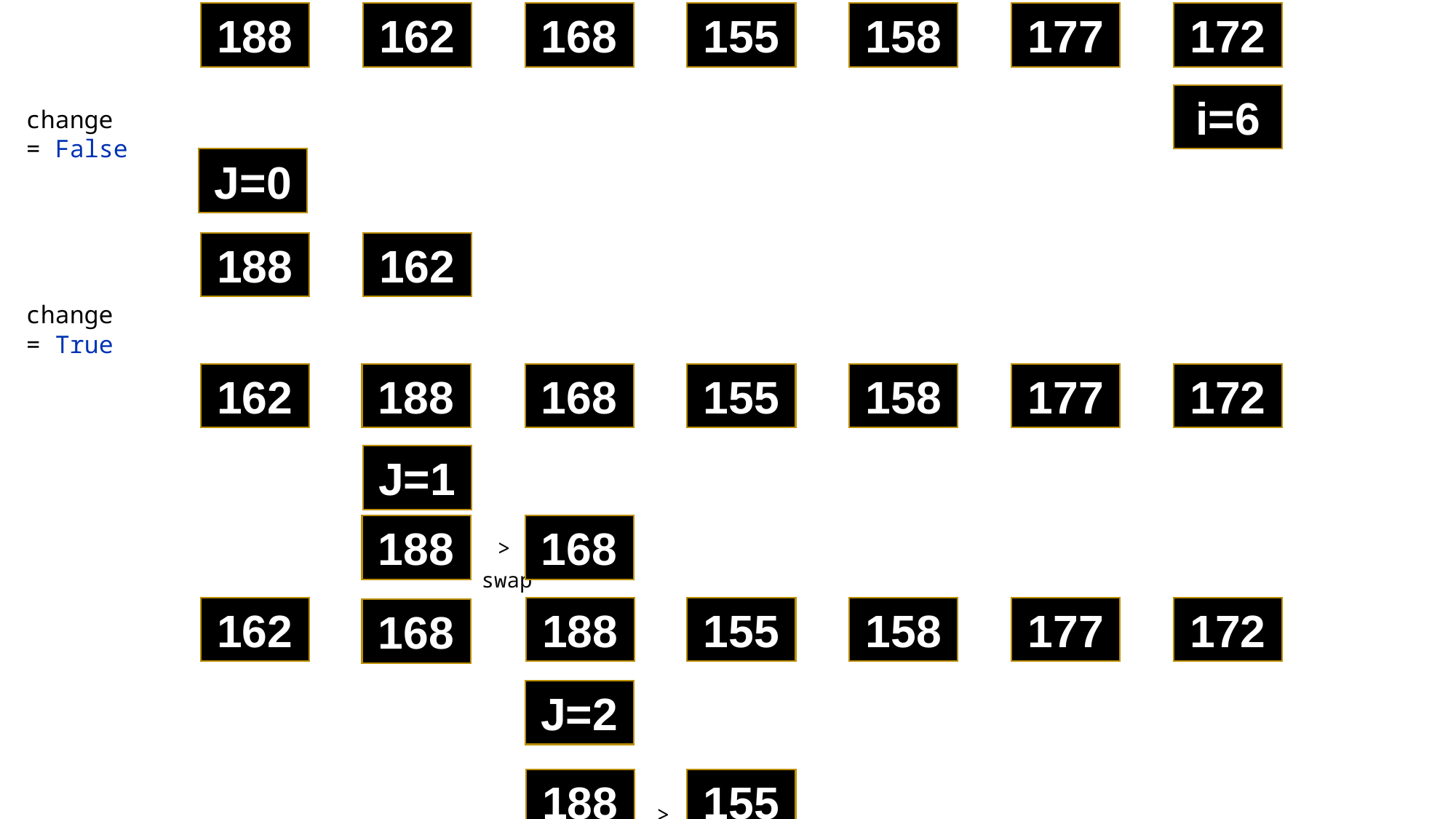

i=6 일때
188
162
168
155
158
177
172
i=6
change = False
J=0
162
188
change = True
162
188
168
155
158
177
172
J=1
188
168
>
swap
162
155
158
177
172
188
168
J=2
188
155
>
swap
162
158
177
172
168
188
155
J=3
162
177
172
158
168
155
188
J=4
162
177
188
172
158
168
155
J=5
188
162
177
172
158
168
155